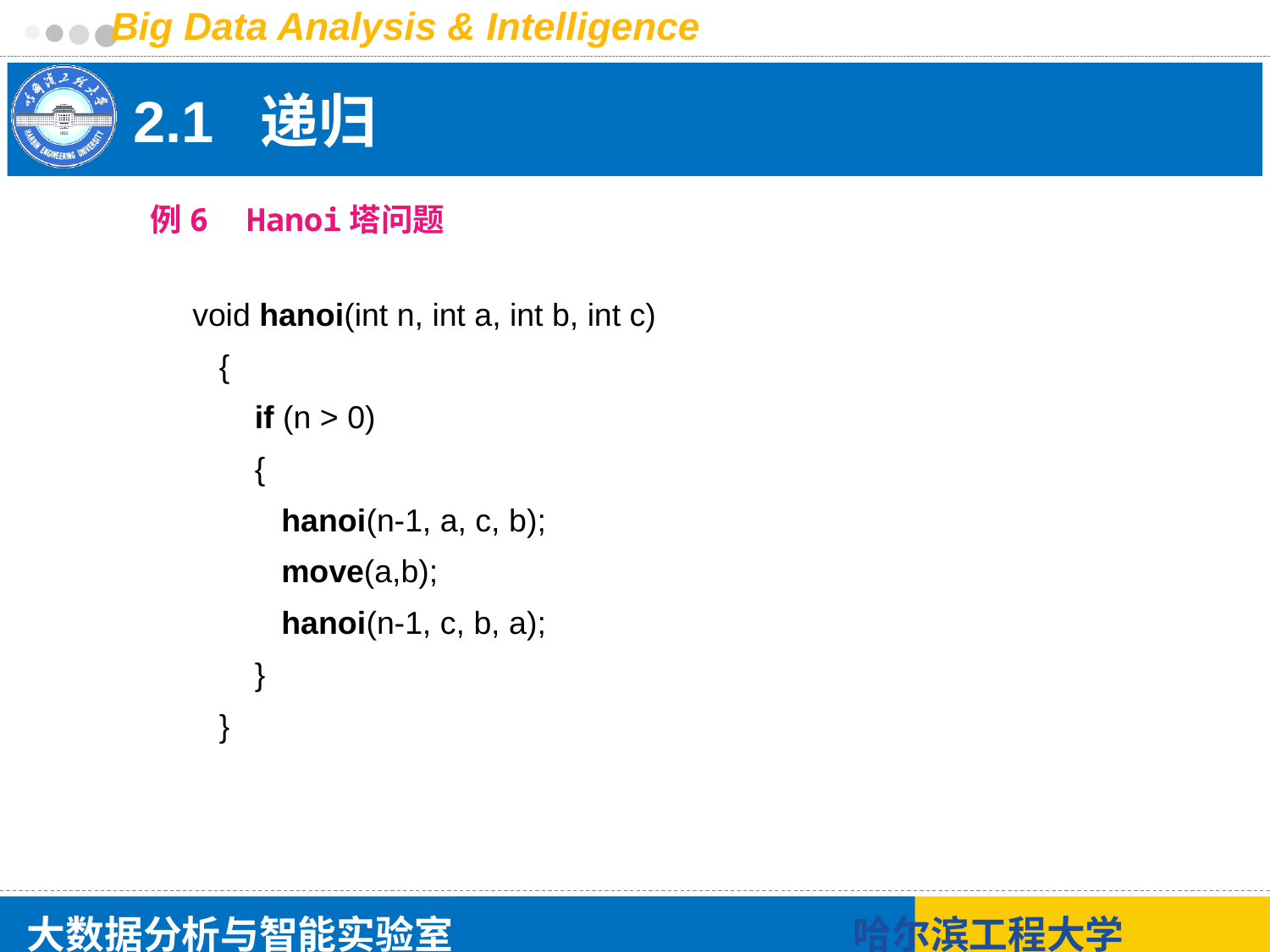

13
# 2.1  递归
例6  Hanoi塔问题
在问题规模较大时，较难找到一般的方法，因此我们尝试用递归技术来解决这个问题。

void hanoi(int n, int a, int b, int c)
   {
       if (n > 0)
       {
          hanoi(n-1, a, c, b);
          move(a,b);
          hanoi(n-1, c, b, a);
       }
   }

当n=1时，问题比较简单。此时，只要将编号为1的圆盘从塔座a直接移至塔座b上即可。
当n＞1时，需要利用塔座c作为辅助塔座。此时若能设法将n-1个较小的圆盘依照移动规则从塔座a移至塔座c，然后，将剩下的最大圆盘从塔座a移至塔座b，最后，再设法将n-1个较小的圆盘依照移动规则从塔座c移至塔座b。
由此可见，n个圆盘的移动问题可分为2次n-1个圆盘的移动问题，这又可以递归地用上述方法来做。由此可以设计出解Hanoi塔问题的递归算法如下。